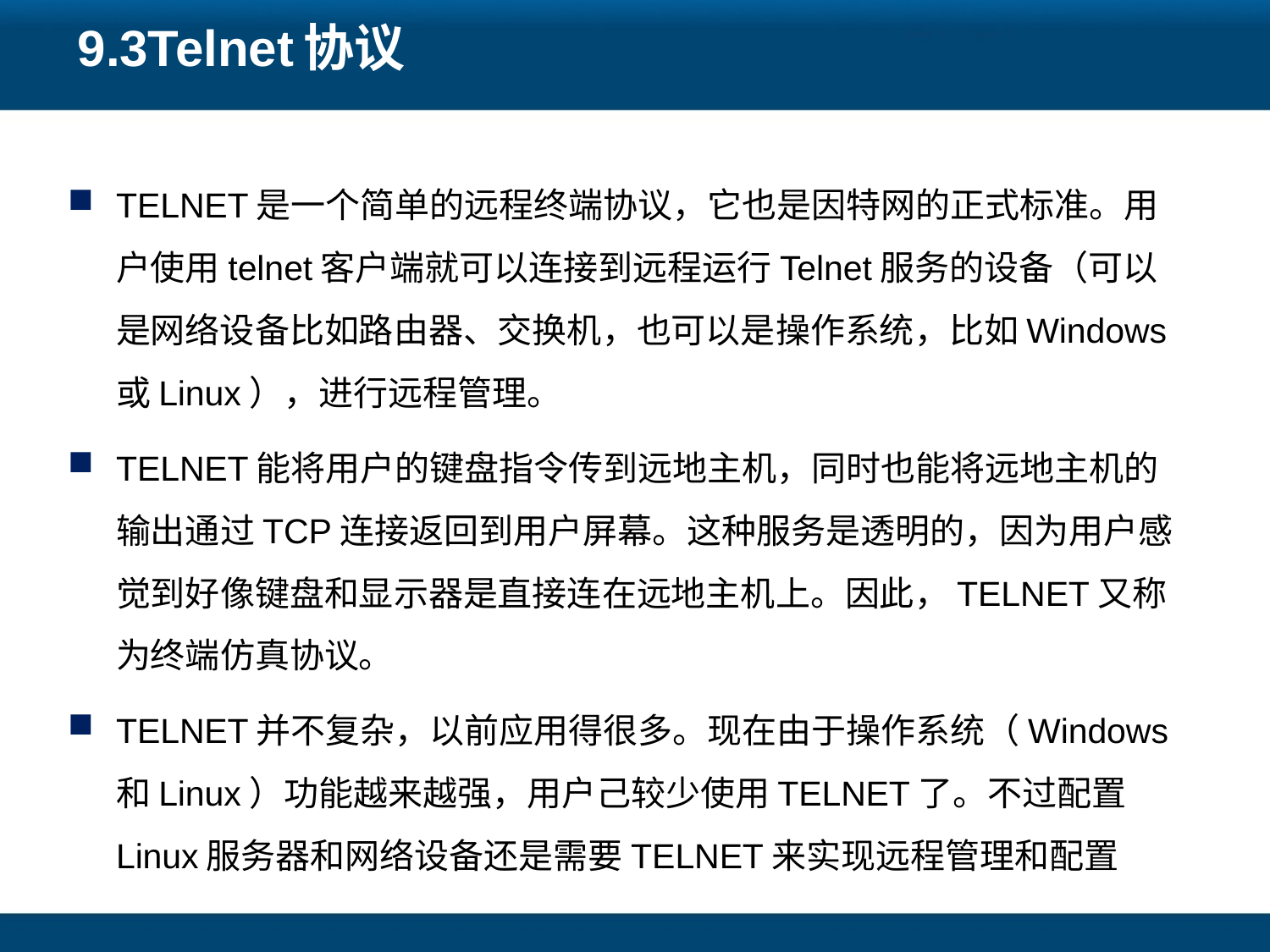

# 9.3Telnet协议
TELNET是一个简单的远程终端协议，它也是因特网的正式标准。用户使用telnet客户端就可以连接到远程运行Telnet服务的设备（可以是网络设备比如路由器、交换机，也可以是操作系统，比如Windows或Linux），进行远程管理。
TELNET能将用户的键盘指令传到远地主机，同时也能将远地主机的输出通过TCP连接返回到用户屏幕。这种服务是透明的，因为用户感觉到好像键盘和显示器是直接连在远地主机上。因此，TELNET又称为终端仿真协议。
TELNET并不复杂，以前应用得很多。现在由于操作系统（Windows和Linux）功能越来越强，用户己较少使用TELNET了。不过配置Linux服务器和网络设备还是需要TELNET来实现远程管理和配置